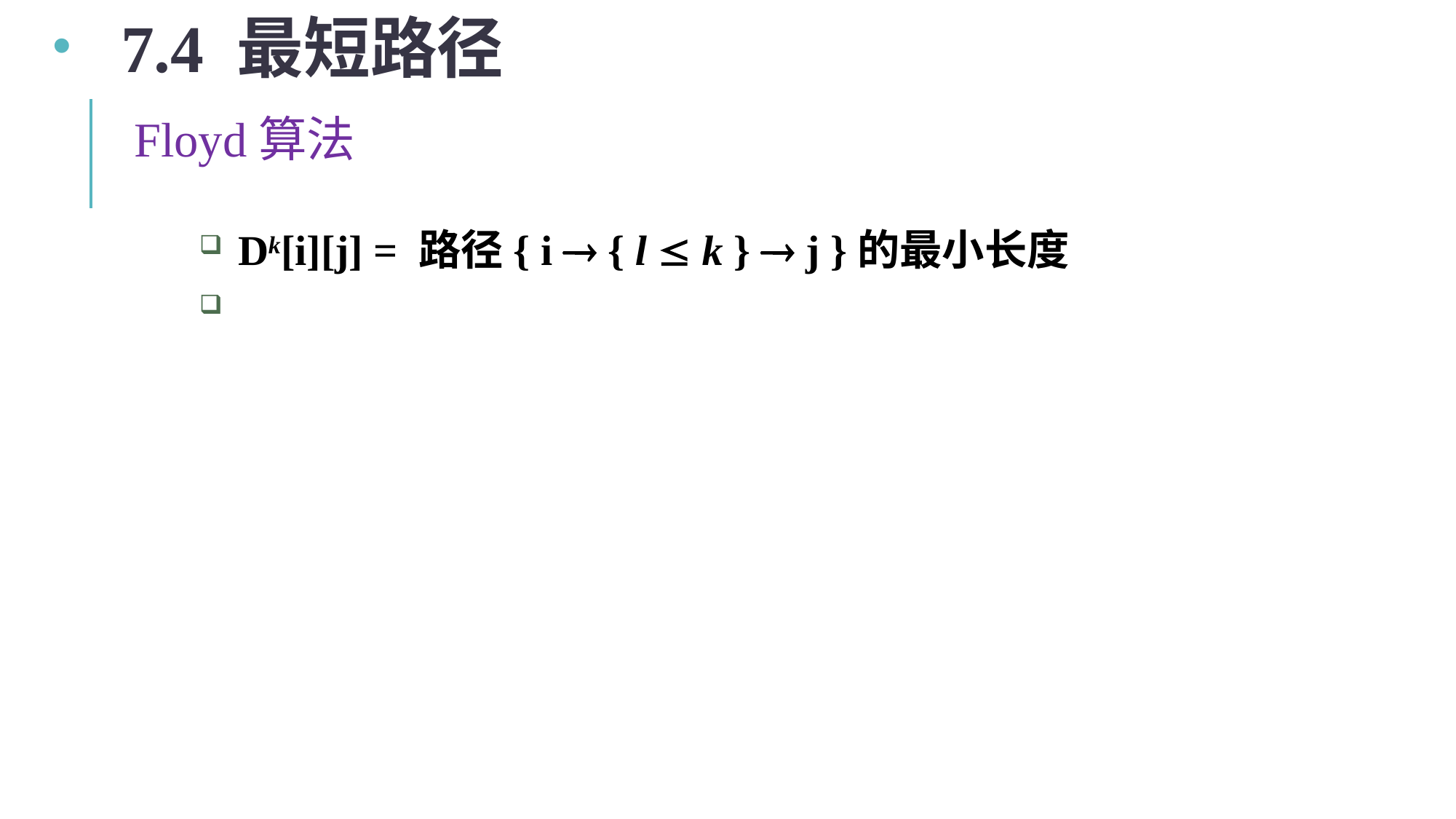

7.4 最短路径
Floyd算法
Dk[i][j] = 路径{ i → { l ≤ k } → j }的最小长度